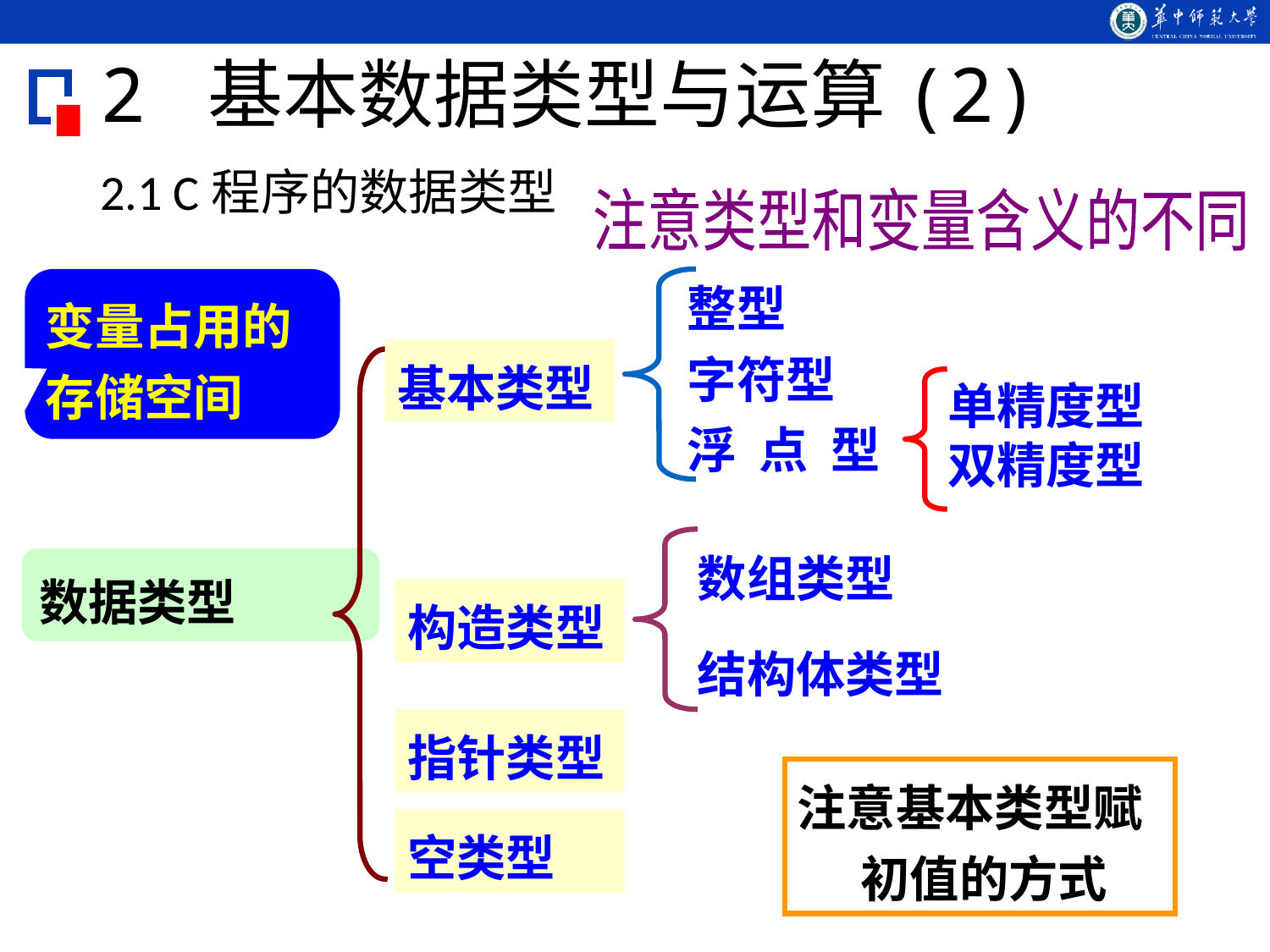

# 2 基本数据类型与运算(2)
2.1 C程序的数据类型
注意类型和变量含义的不同
整型
字符型
浮  点  型
变量占用的
存储空间

基本类型

单精度型
双精度型

数组类型
结构体类型
数据类型
构造类型
指针类型
注意基本类型赋初值的方式
空类型